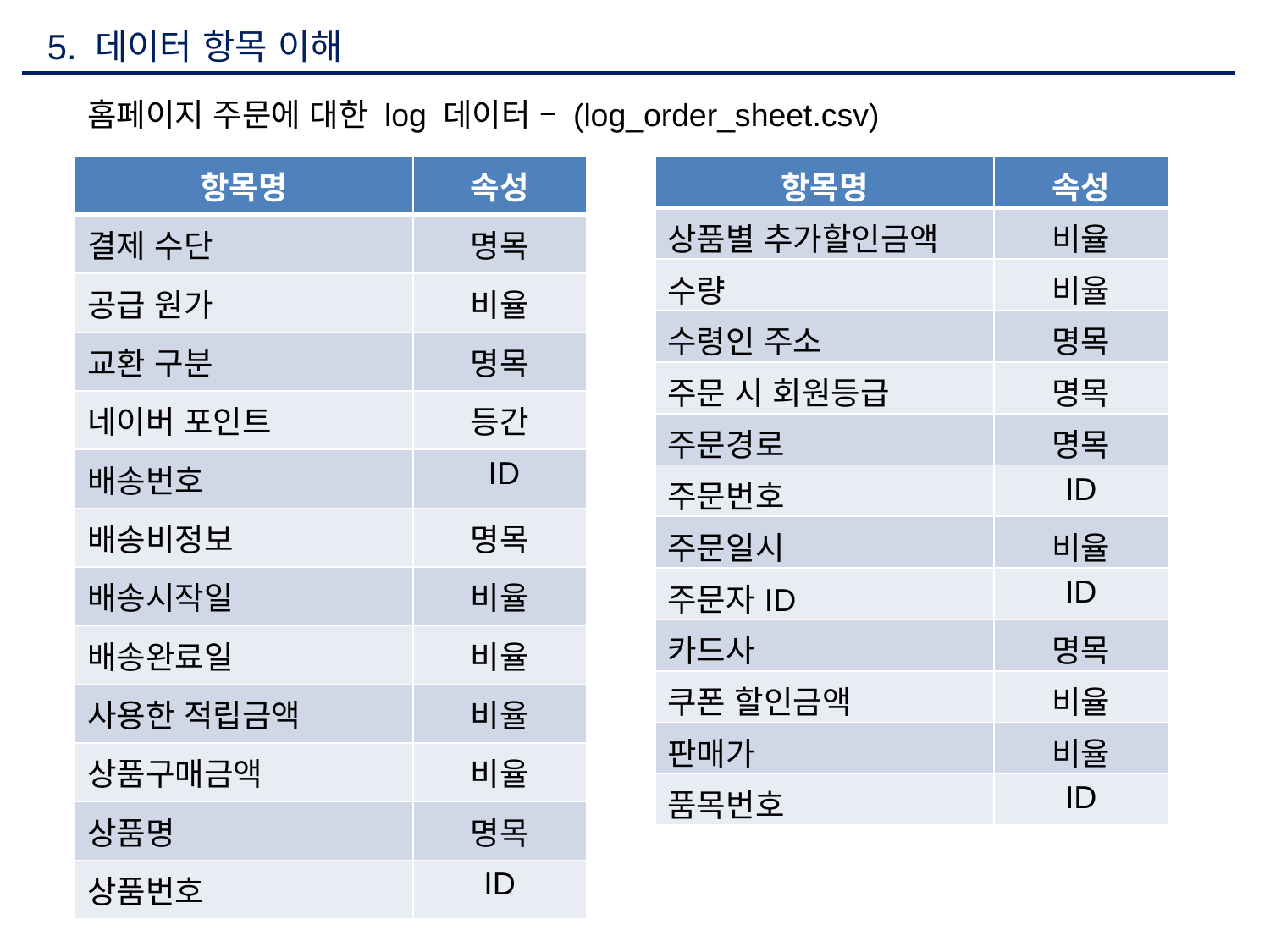

5. 데이터 항목 이해
홈페이지 주문에 대한 log 데이터 – (log_order_sheet.csv)
| 항목명 | 속성 |
| --- | --- |
| 결제 수단 | 명목 |
| 공급 원가 | 비율 |
| 교환 구분 | 명목 |
| 네이버 포인트 | 등간 |
| 배송번호 | ID |
| 배송비정보 | 명목 |
| 배송시작일 | 비율 |
| 배송완료일 | 비율 |
| 사용한 적립금액 | 비율 |
| 상품구매금액 | 비율 |
| 상품명 | 명목 |
| 상품번호 | ID |
| 항목명 | 속성 |
| --- | --- |
| 상품별 추가할인금액 | 비율 |
| 수량 | 비율 |
| 수령인 주소 | 명목 |
| 주문 시 회원등급 | 명목 |
| 주문경로 | 명목 |
| 주문번호 | ID |
| 주문일시 | 비율 |
| 주문자ID | ID |
| 카드사 | 명목 |
| 쿠폰 할인금액 | 비율 |
| 판매가 | 비율 |
| 품목번호 | ID |